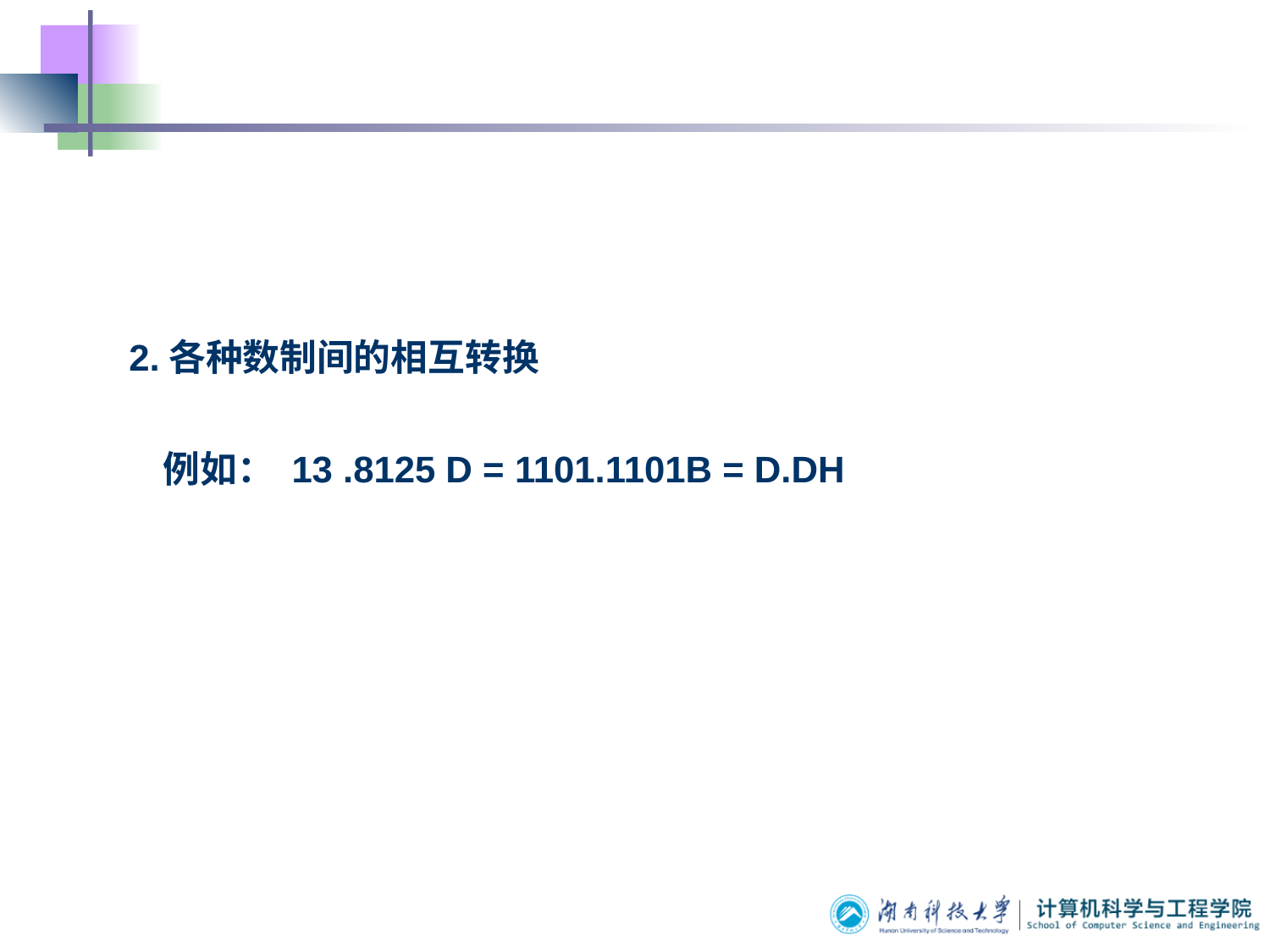

#
2.各种数制间的相互转换

   例如： 13 .8125 D = 1101.1101B = D.DH